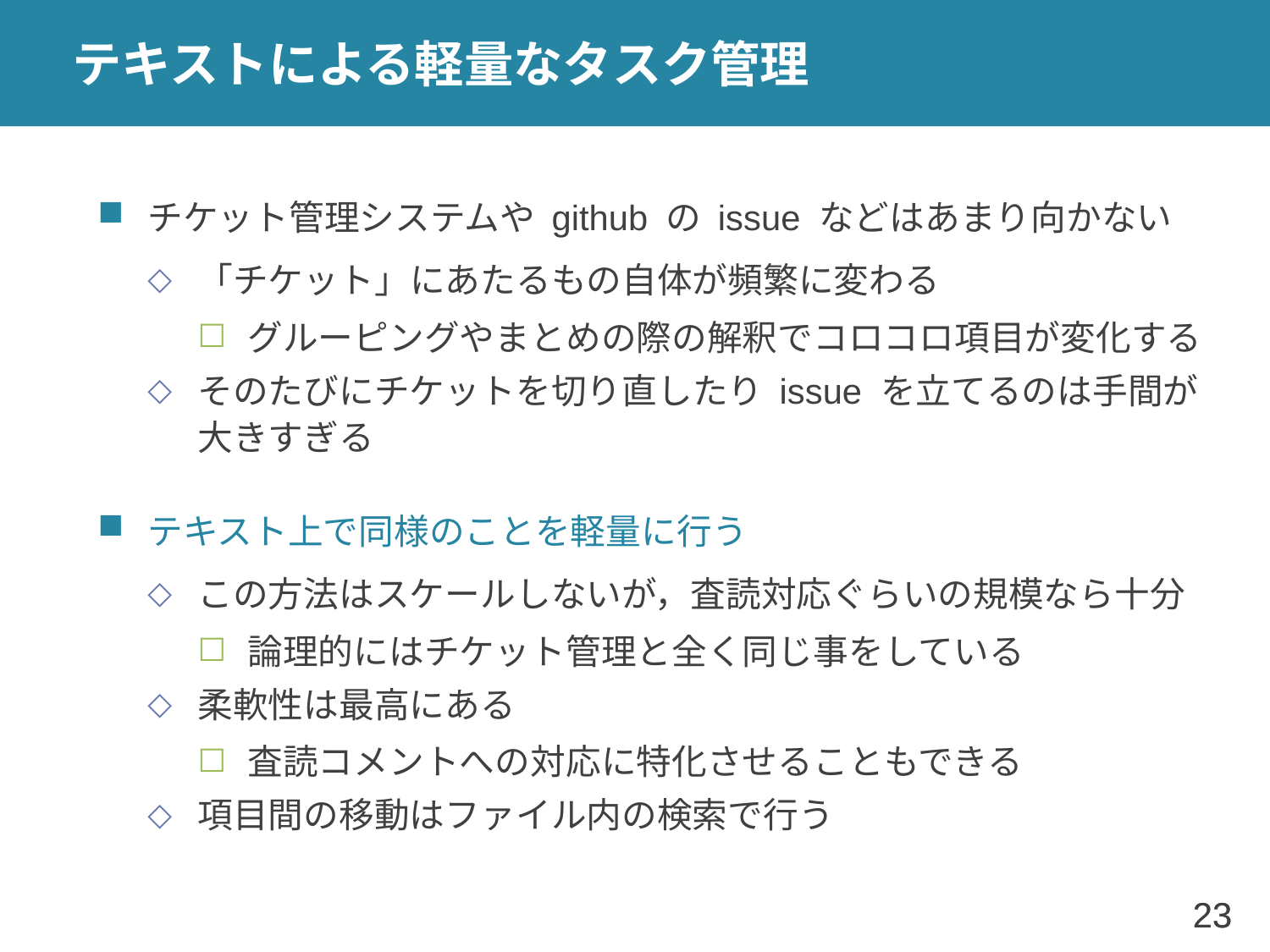

# テキストによる軽量なタスク管理
チケット管理システムや github の issue などはあまり向かない
「チケット」にあたるもの自体が頻繁に変わる
グルーピングやまとめの際の解釈でコロコロ項目が変化する
そのたびにチケットを切り直したり issue を立てるのは手間が大きすぎる
テキスト上で同様のことを軽量に行う
この方法はスケールしないが，査読対応ぐらいの規模なら十分
論理的にはチケット管理と全く同じ事をしている
柔軟性は最高にある
査読コメントへの対応に特化させることもできる
項目間の移動はファイル内の検索で行う